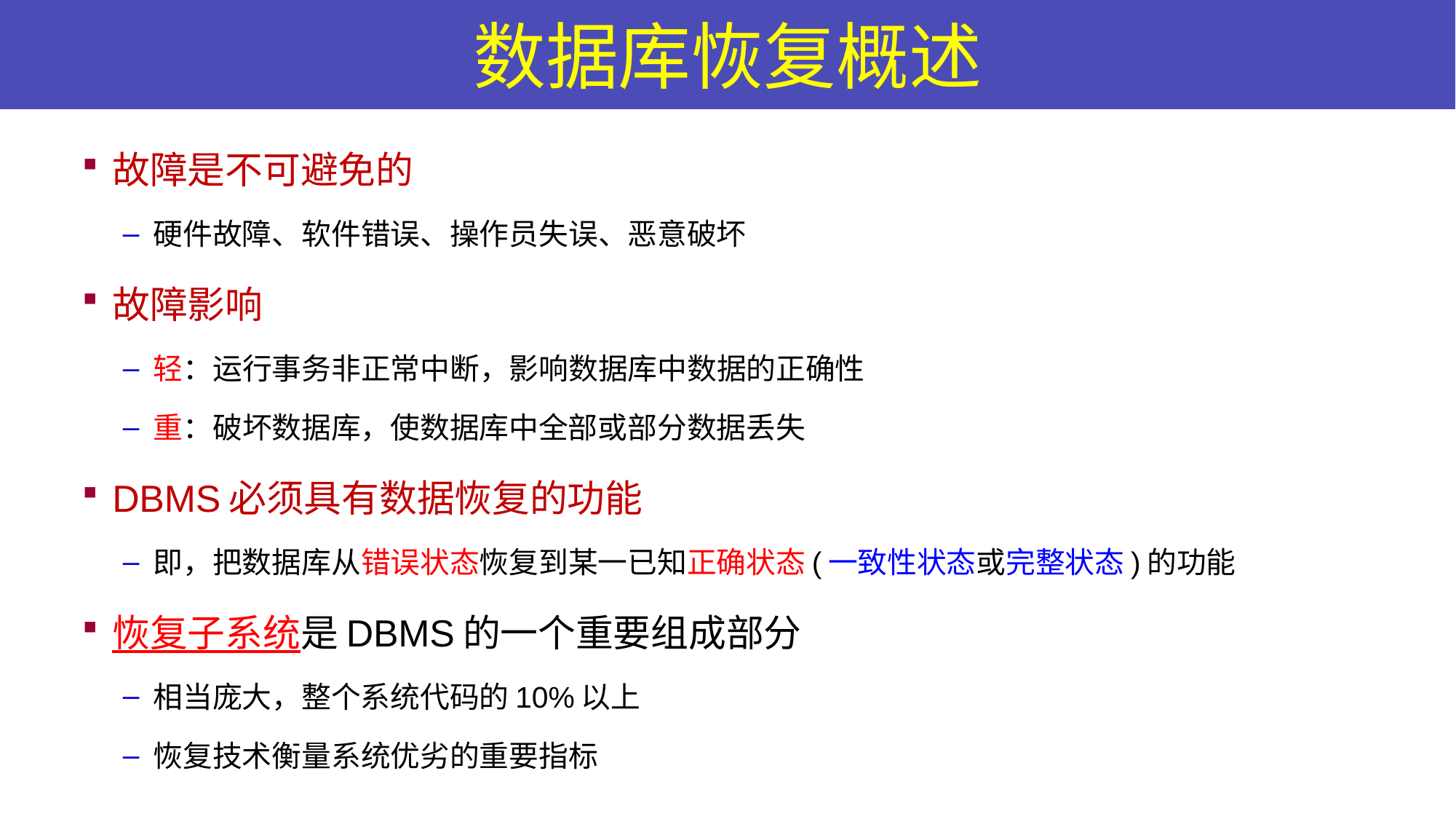

# 数据库恢复概述
故障是不可避免的
硬件故障、软件错误、操作员失误、恶意破坏
故障影响
轻：运行事务非正常中断，影响数据库中数据的正确性
重：破坏数据库，使数据库中全部或部分数据丢失
DBMS必须具有数据恢复的功能
即，把数据库从错误状态恢复到某一已知正确状态(一致性状态或完整状态)的功能
恢复子系统是DBMS的一个重要组成部分
相当庞大，整个系统代码的10%以上
恢复技术衡量系统优劣的重要指标
12